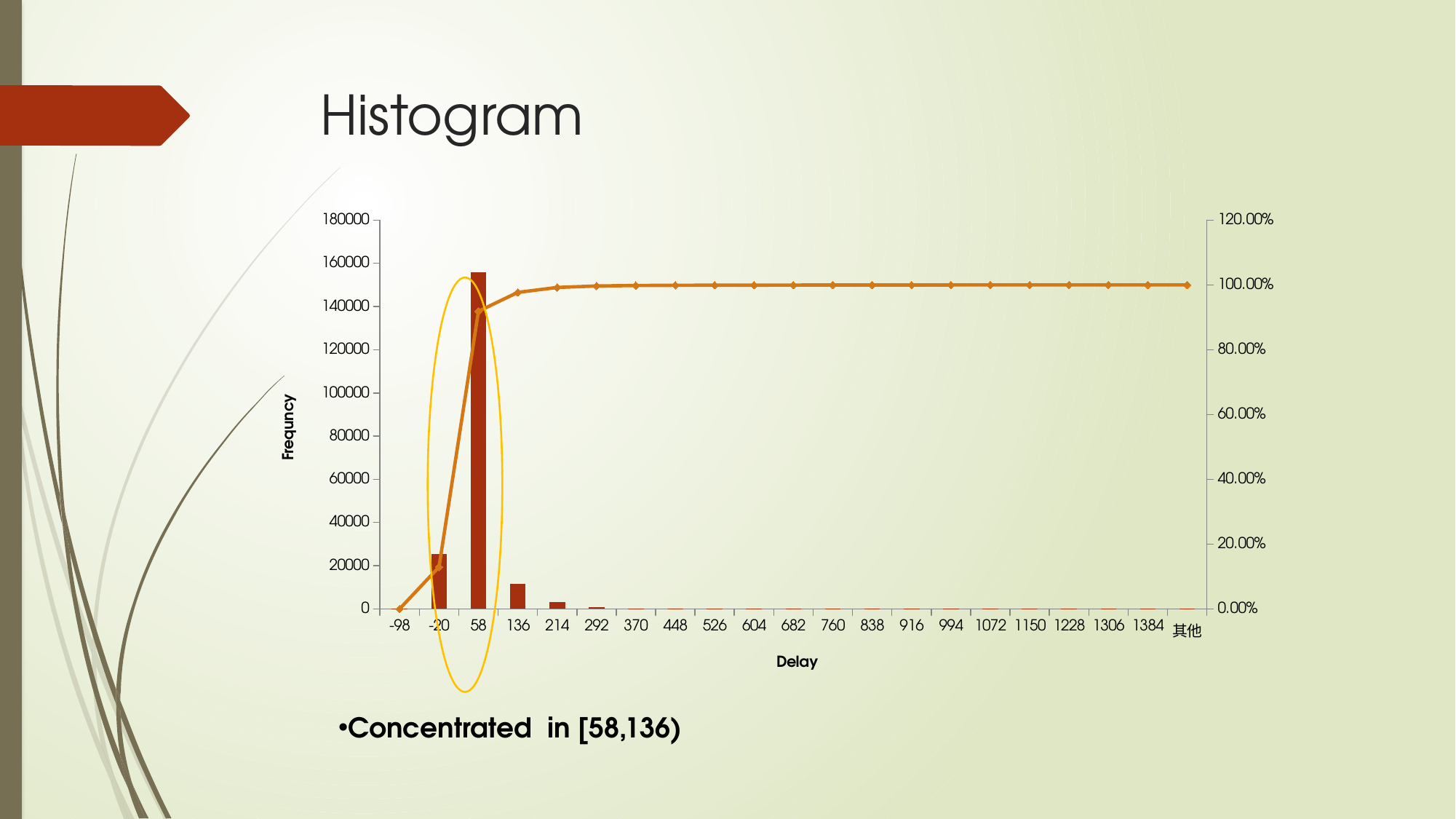

# Histogram

### Chart

| Category |  |  |
|---|---|---|
| -98 | 1.0 | 5.0661384372989375e-06 |
| -20 | 25536.0 | 0.12937397727330296 |
| 58 | 155777.0 | 0.9185618246204196 |
| 136 | 11539.0 | 0.977019996048412 |
| 214 | 3014.0 | 0.992289337298431 |
| 292 | 882.0 | 0.9967576714001287 |
| 370 | 294.0 | 0.9982471161006946 |
| 448 | 129.0 | 0.9989006479591062 |
| 526 | 42.0 | 0.9991134257734727 |
| 604 | 44.0 | 0.9993363358647138 |
| 682 | 36.0 | 0.9995187168484566 |
| 760 | 29.0 | 0.9996656348631383 |
| 838 | 19.0 | 0.999761891493447 |
| 916 | 12.0 | 0.9998226851546945 |
| 994 | 17.0 | 0.9999088095081287 |
| 1072 | 8.0 | 0.999949338615627 |
| 1150 | 3.0 | 0.9999645370309389 |
| 1228 | 2.0 | 0.9999746693078135 |
| 1306 | 2.0 | 0.999984801584688 |
| 1384 | 2.0 | 0.9999949338615627 |
| 其他 | 1.0 | 1.0 |
Concentrated  in [58,136)